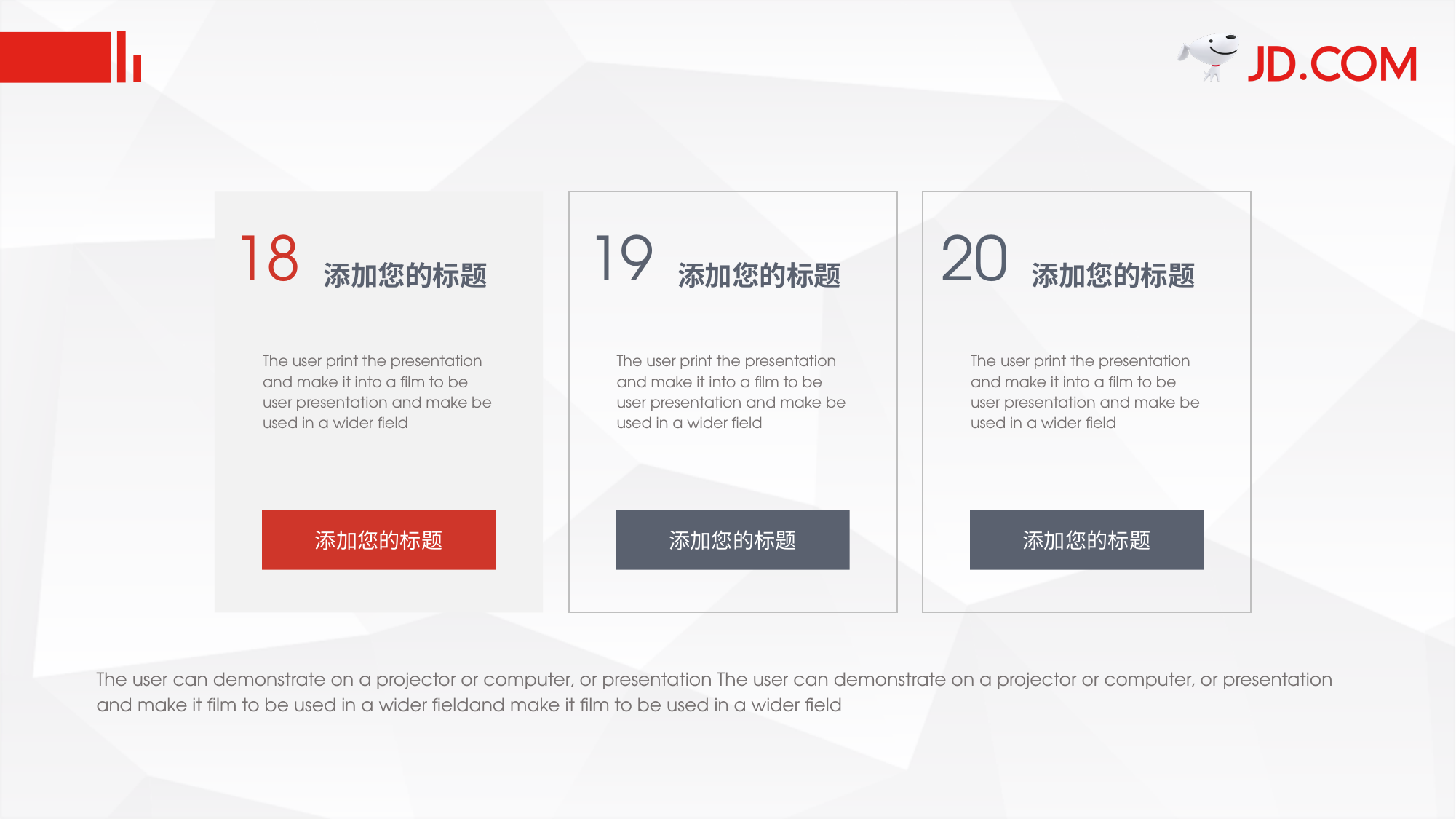

#

18
添加您的标题
The user print the presentation and make it into a film to be user presentation and make be used in a wider field
添加您的标题

19
添加您的标题
The user print the presentation and make it into a film to be user presentation and make be used in a wider field
添加您的标题

20
添加您的标题
The user print the presentation and make it into a film to be user presentation and make be used in a wider field
添加您的标题
The user can demonstrate on a projector or computer, or presentation The user can demonstrate on a projector or computer, or presentation and make it film to be used in a wider fieldand make it film to be used in a wider field